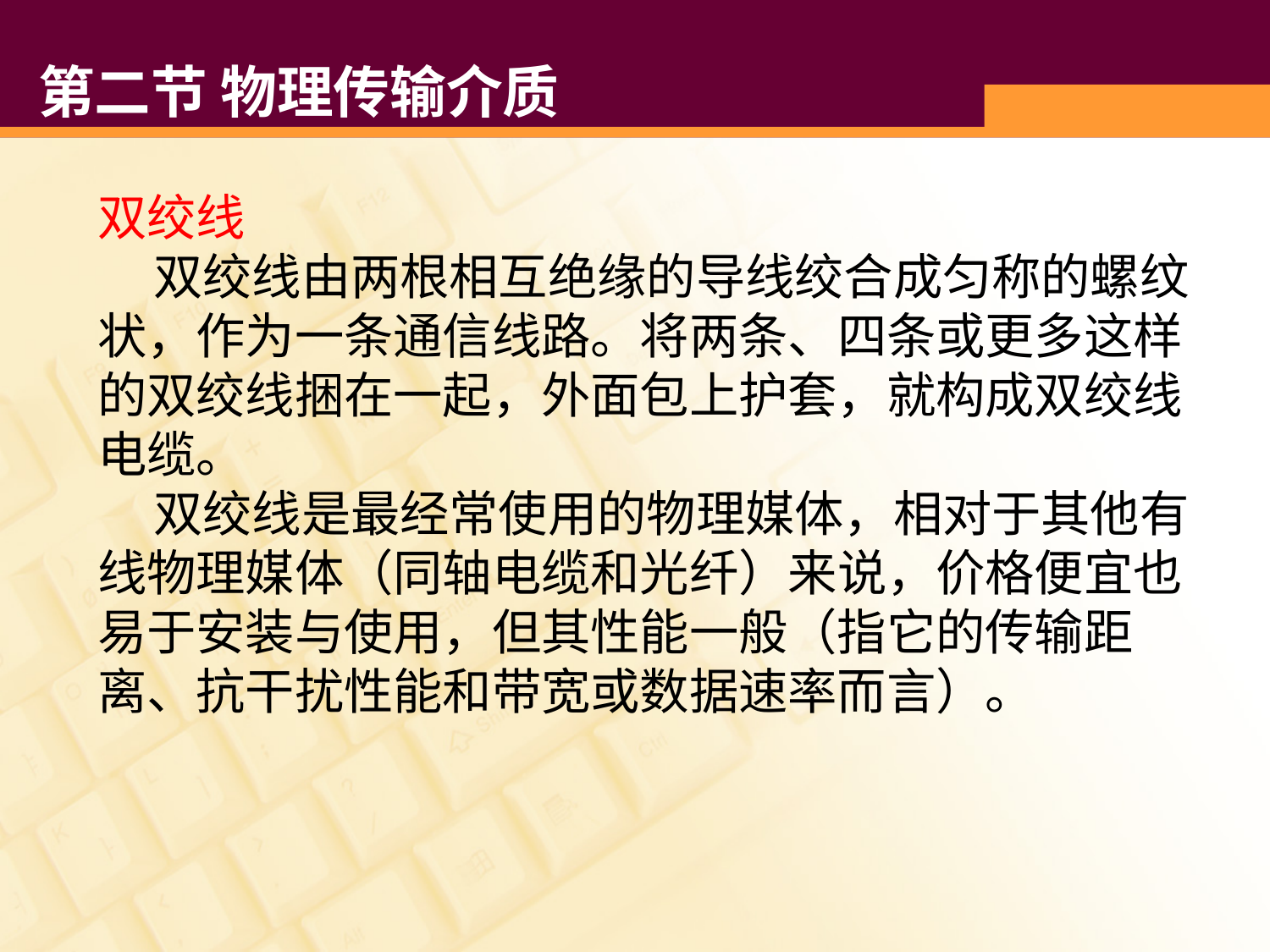

# 第二节 物理传输介质
双绞线
    双绞线由两根相互绝缘的导线绞合成匀称的螺纹状，作为一条通信线路。将两条、四条或更多这样的双绞线捆在一起，外面包上护套，就构成双绞线电缆。
    双绞线是最经常使用的物理媒体，相对于其他有线物理媒体（同轴电缆和光纤）来说，价格便宜也易于安装与使用，但其性能一般（指它的传输距离、抗干扰性能和带宽或数据速率而言）。